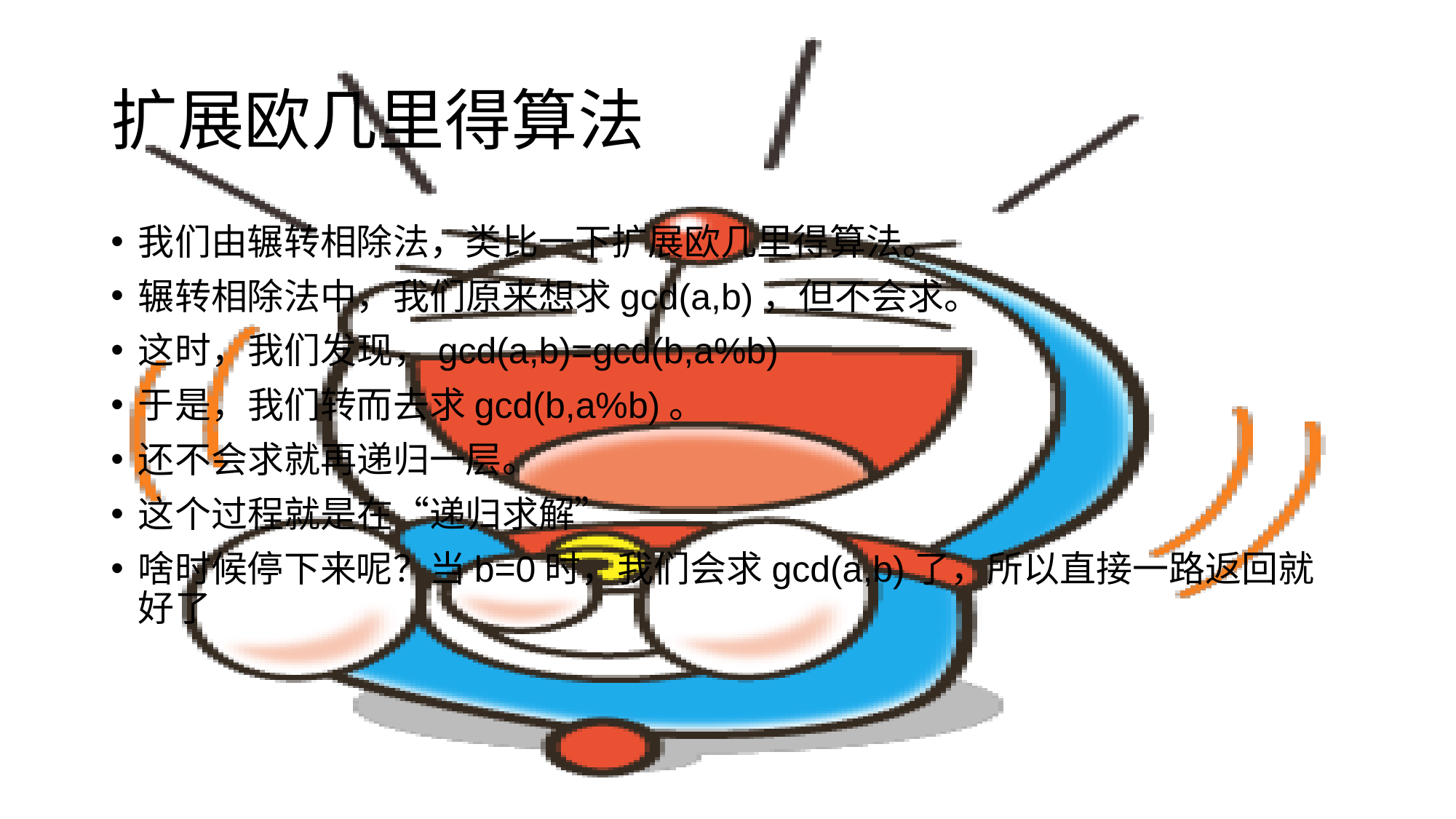

# 扩展欧几里得算法
我们由辗转相除法，类比一下扩展欧几里得算法。
辗转相除法中，我们原来想求gcd(a,b)，但不会求。
这时，我们发现，gcd(a,b)=gcd(b,a%b)
于是，我们转而去求gcd(b,a%b)。
还不会求就再递归一层。
这个过程就是在“递归求解”
啥时候停下来呢？当b=0时，我们会求gcd(a,b)了，所以直接一路返回就好了